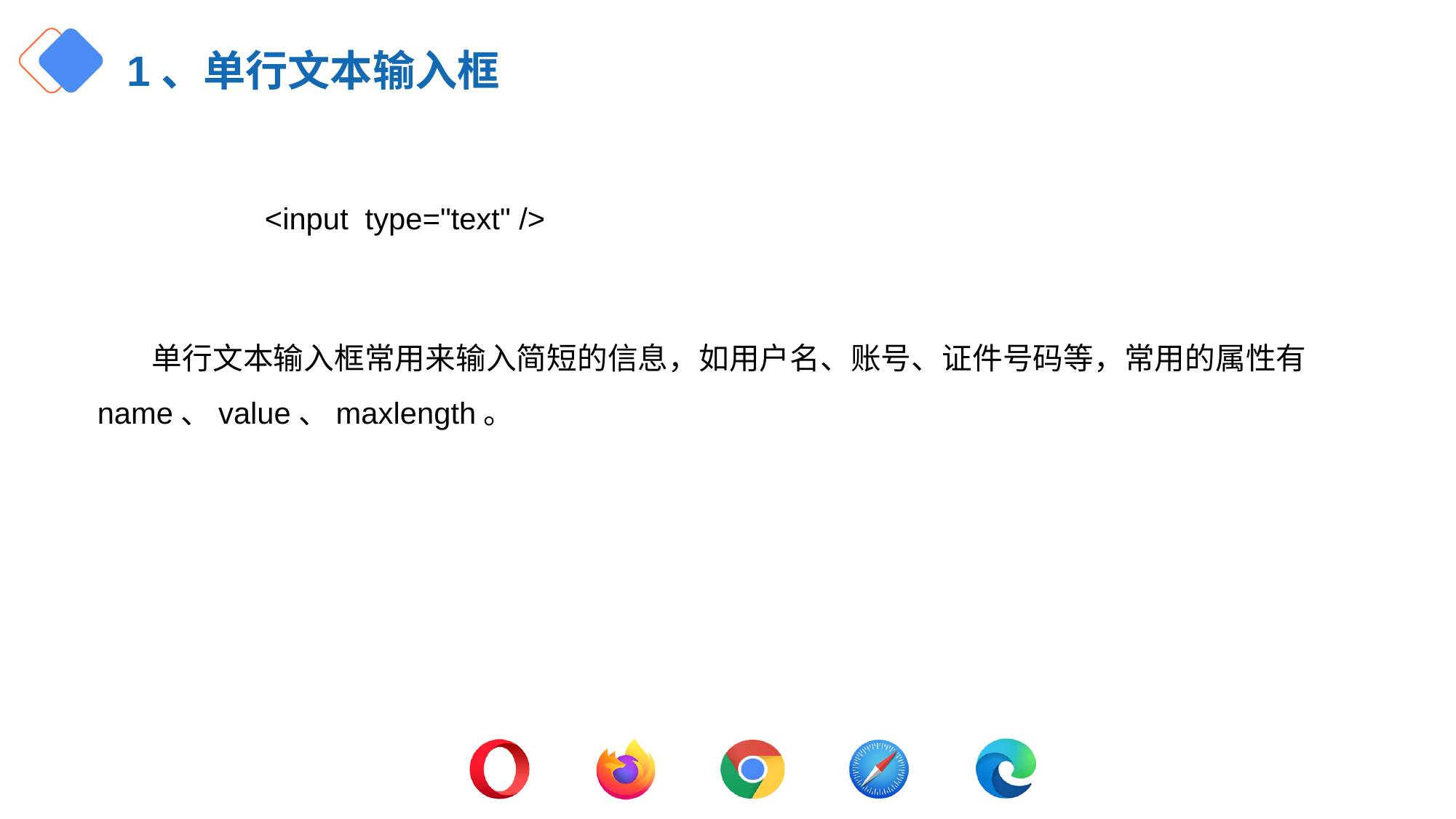

# 1、单行文本输入框
                    <input  type="text" />

单行文本输入框常用来输入简短的信息，如用户名、账号、证件号码等，常用的属性有name、value、maxlength。